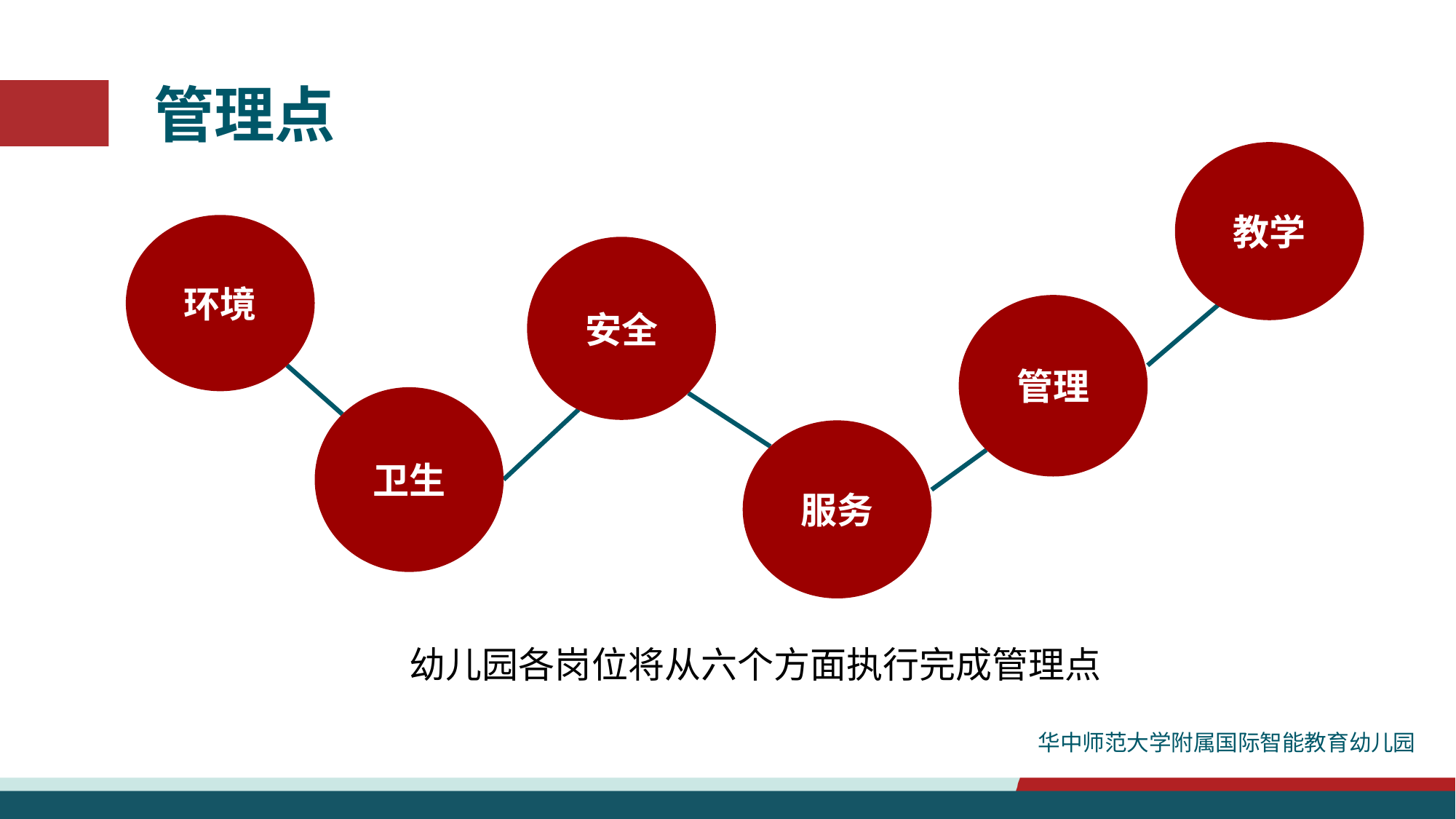

管理点

教学
环境

安全
管理
卫生
服务
幼儿园各岗位将从六个方面执行完成管理点